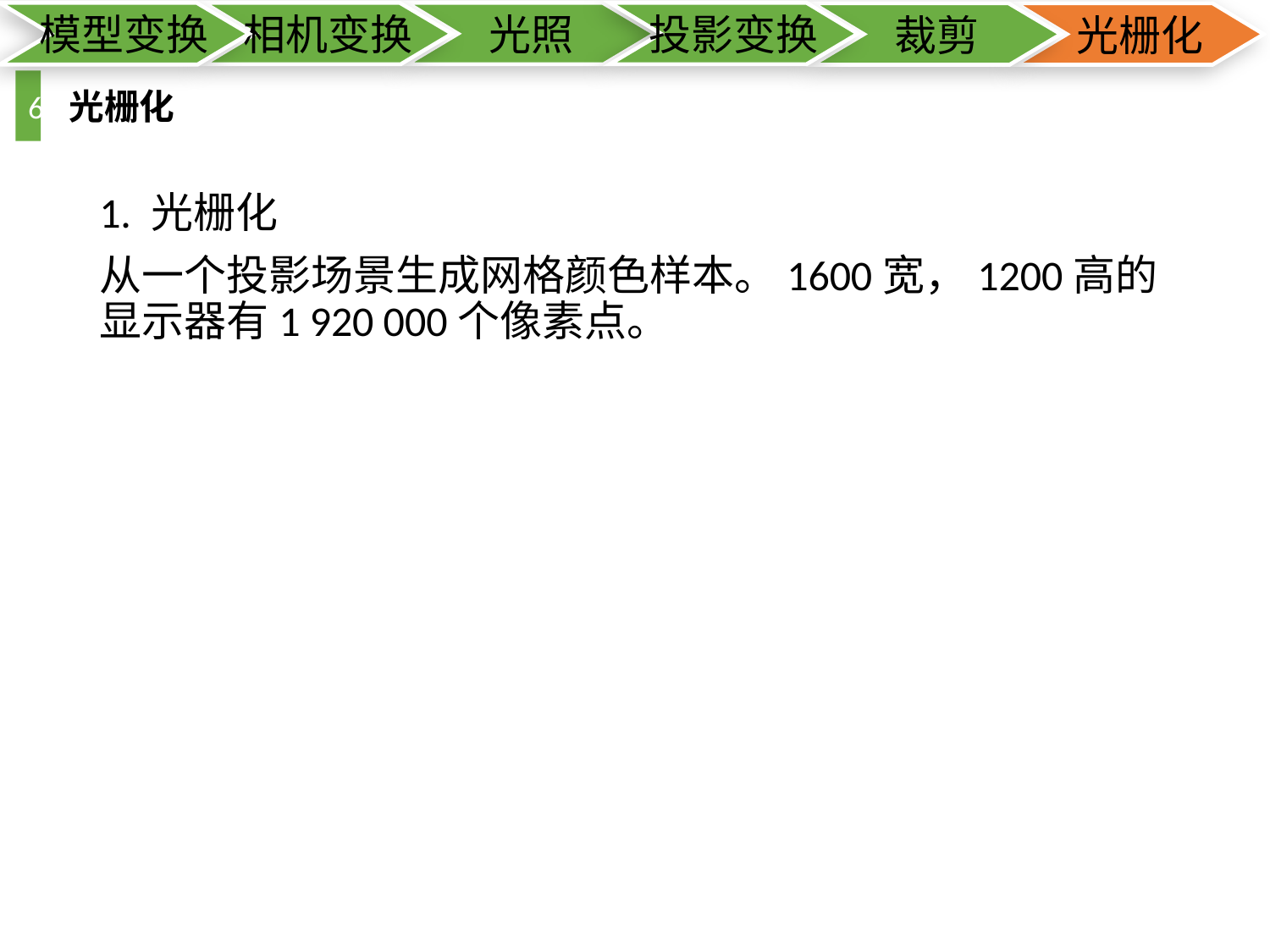

模型变换
相机变换
光照
投影变换
裁剪
光栅化
6
光栅化
1. 光栅化
从一个投影场景生成网格颜色样本。1600宽，1200高的显示器有1 920 000个像素点。